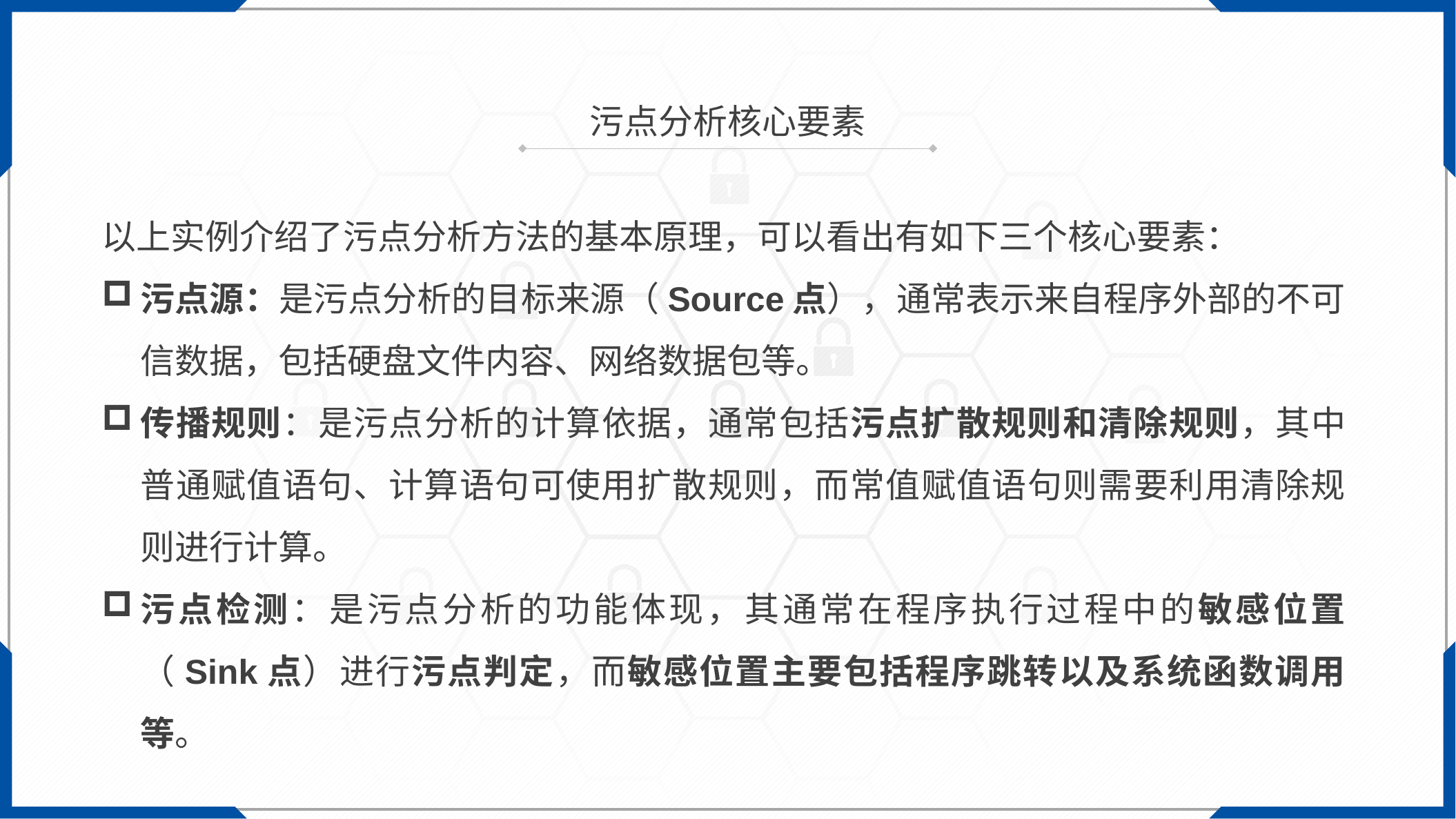

污点分析核心要素
以上实例介绍了污点分析方法的基本原理，可以看出有如下三个核心要素：
污点源：是污点分析的目标来源（Source点），通常表示来自程序外部的不可信数据，包括硬盘文件内容、网络数据包等。
传播规则：是污点分析的计算依据，通常包括污点扩散规则和清除规则，其中普通赋值语句、计算语句可使用扩散规则，而常值赋值语句则需要利用清除规则进行计算。
污点检测：是污点分析的功能体现，其通常在程序执行过程中的敏感位置（Sink点）进行污点判定，而敏感位置主要包括程序跳转以及系统函数调用等。